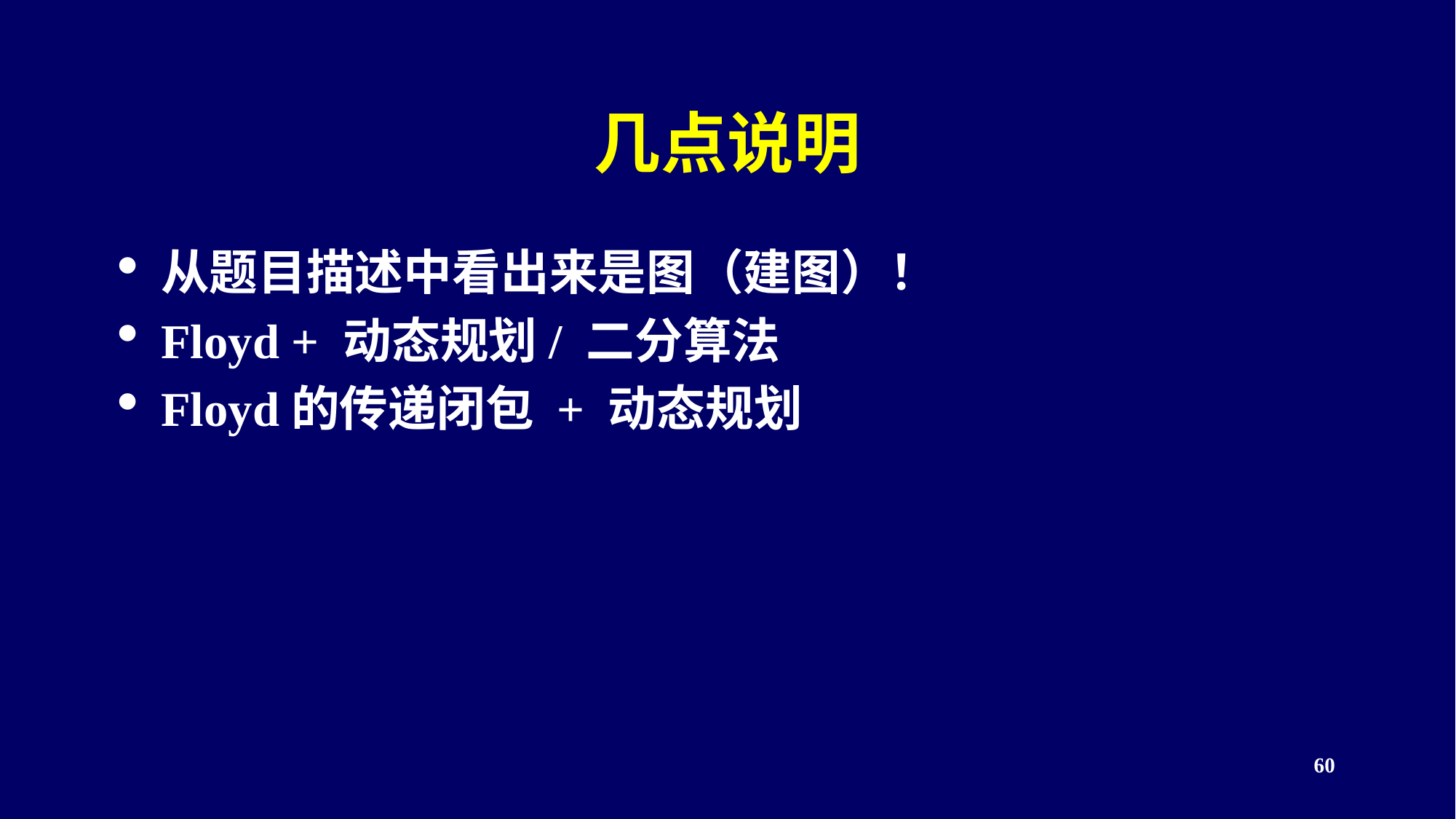

# 几点说明
从题目描述中看出来是图（建图）！
Floyd + 动态规划/ 二分算法
Floyd的传递闭包 + 动态规划

60